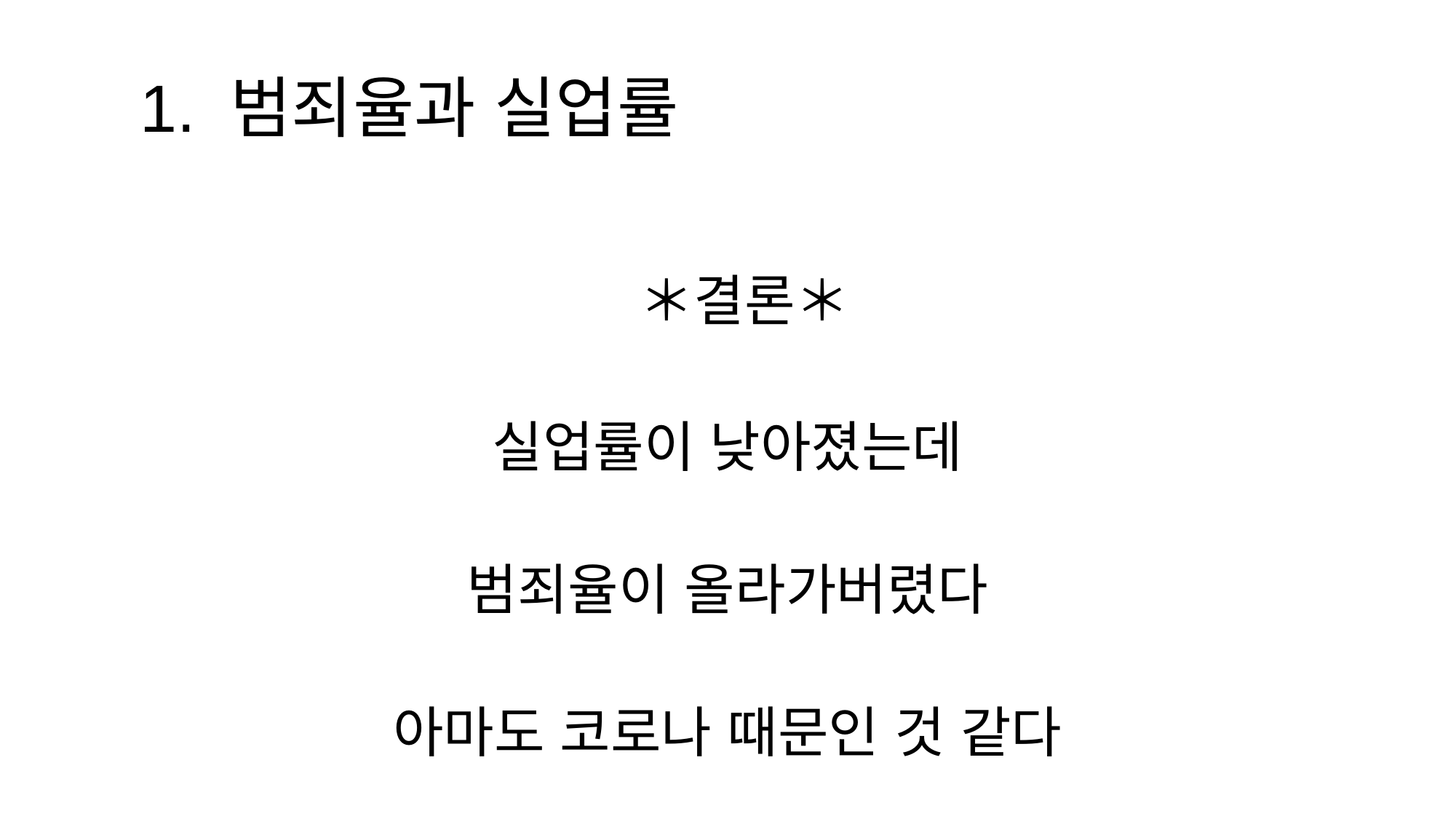

1. 범죄율과 실업률

 ＊결론＊

실업률이 낮아졌는데

범죄율이 올라가버렸다

아마도 코로나 때문인 것 같다